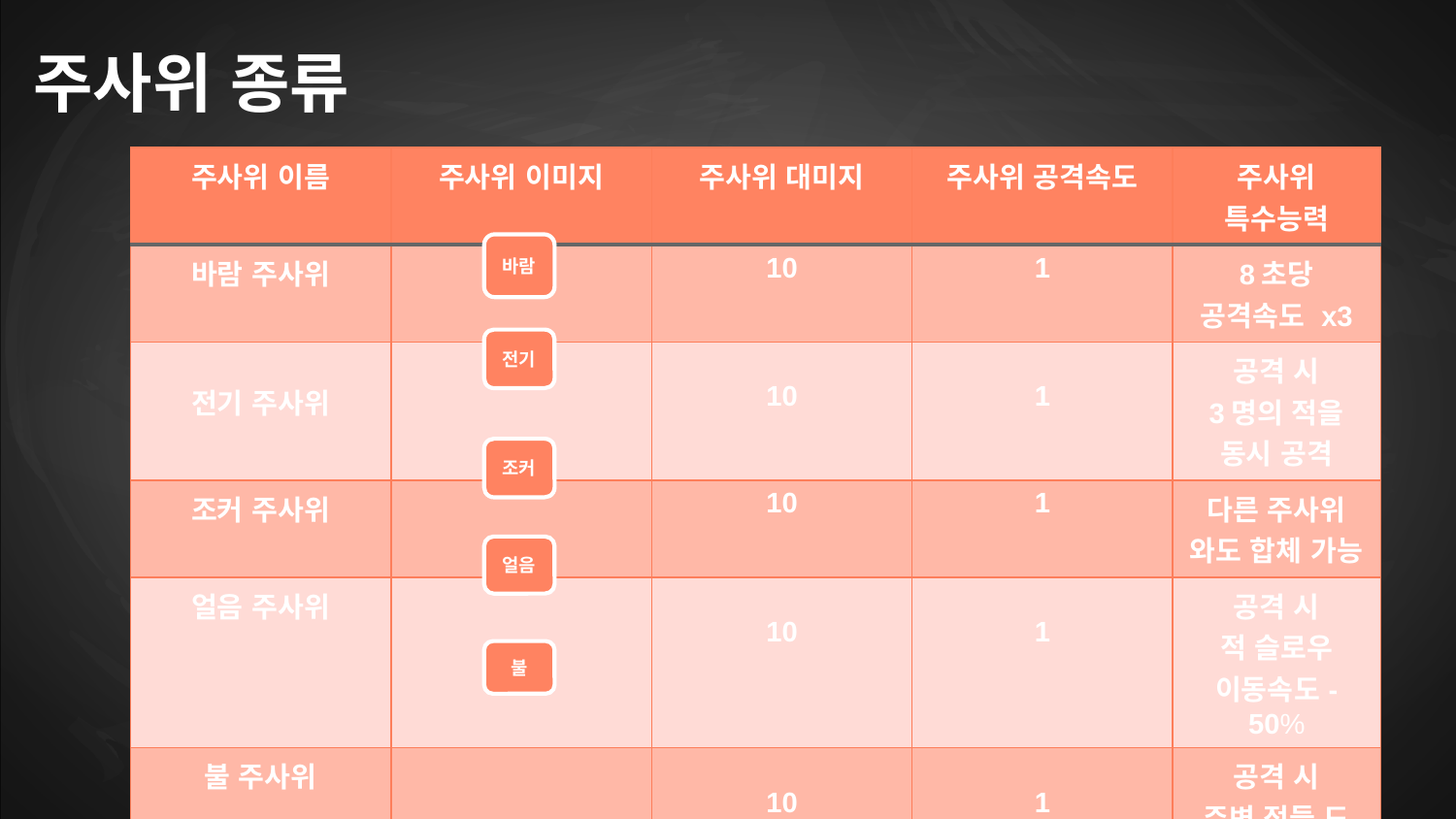

주사위 종류
| 주사위 이름 | 주사위 이미지 | 주사위 대미지 | 주사위 공격속도 | 주사위 특수능력 |
| --- | --- | --- | --- | --- |
| 바람 주사위 |  | 10 | 1 | 8초당 공격속도 x3 |
| 전기 주사위 |  | 10 | 1 | 공격 시 3명의 적을 동시 공격 |
| 조커 주사위 |  | 10 | 1 | 다른 주사위 와도 합체 가능 |
| 얼음 주사위 |  | 10 | 1 | 공격 시 적 슬로우 이동속도-50% |
| 불 주사위 |  | 10 | 1 | 공격 시 주변 적들 도 대미지를 입음 |
바람
전기
조커
얼음
불